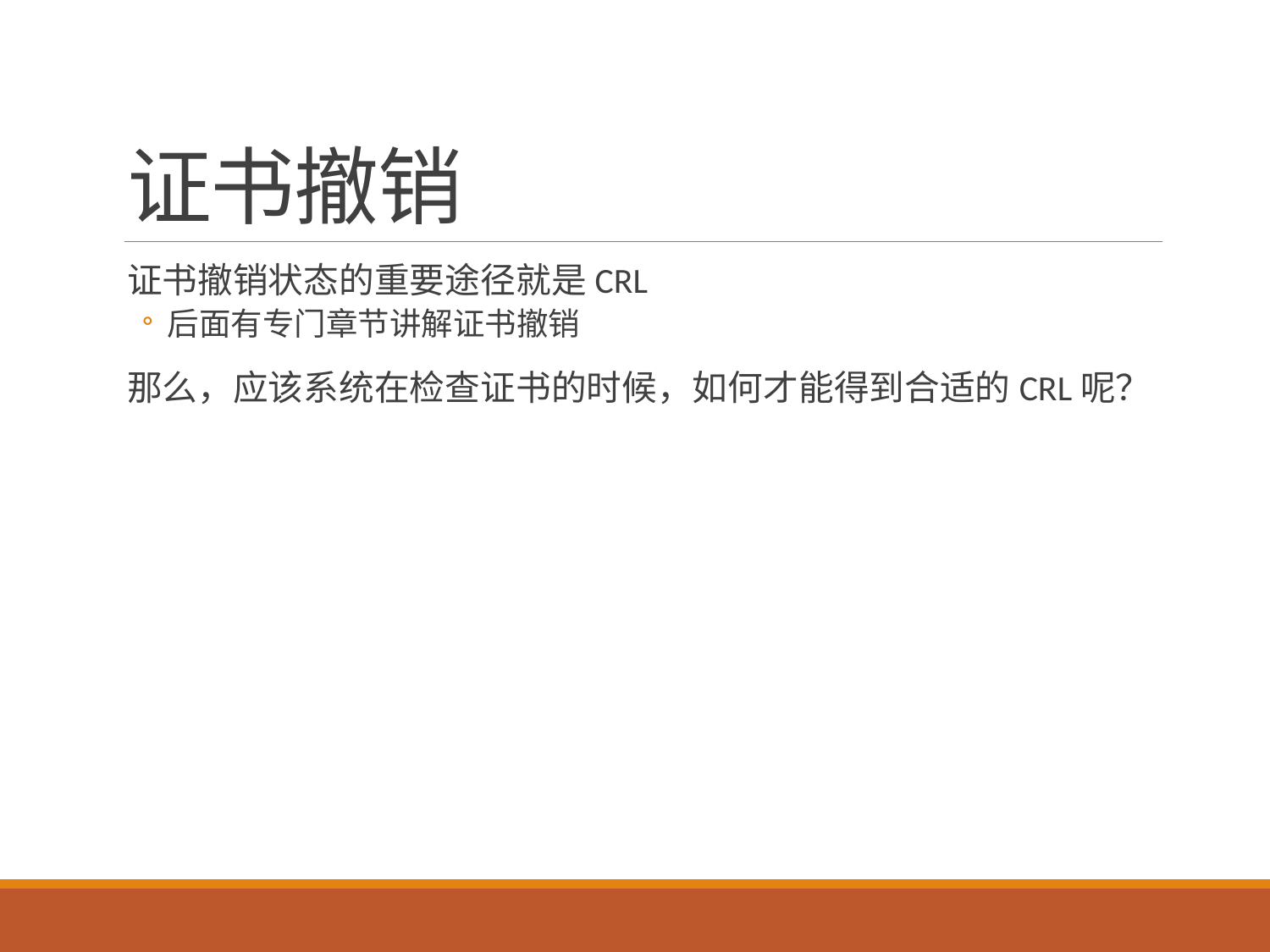

# 证书撤销
证书撤销状态的重要途径就是CRL
后面有专门章节讲解证书撤销
那么，应该系统在检查证书的时候，如何才能得到合适的CRL呢？
113